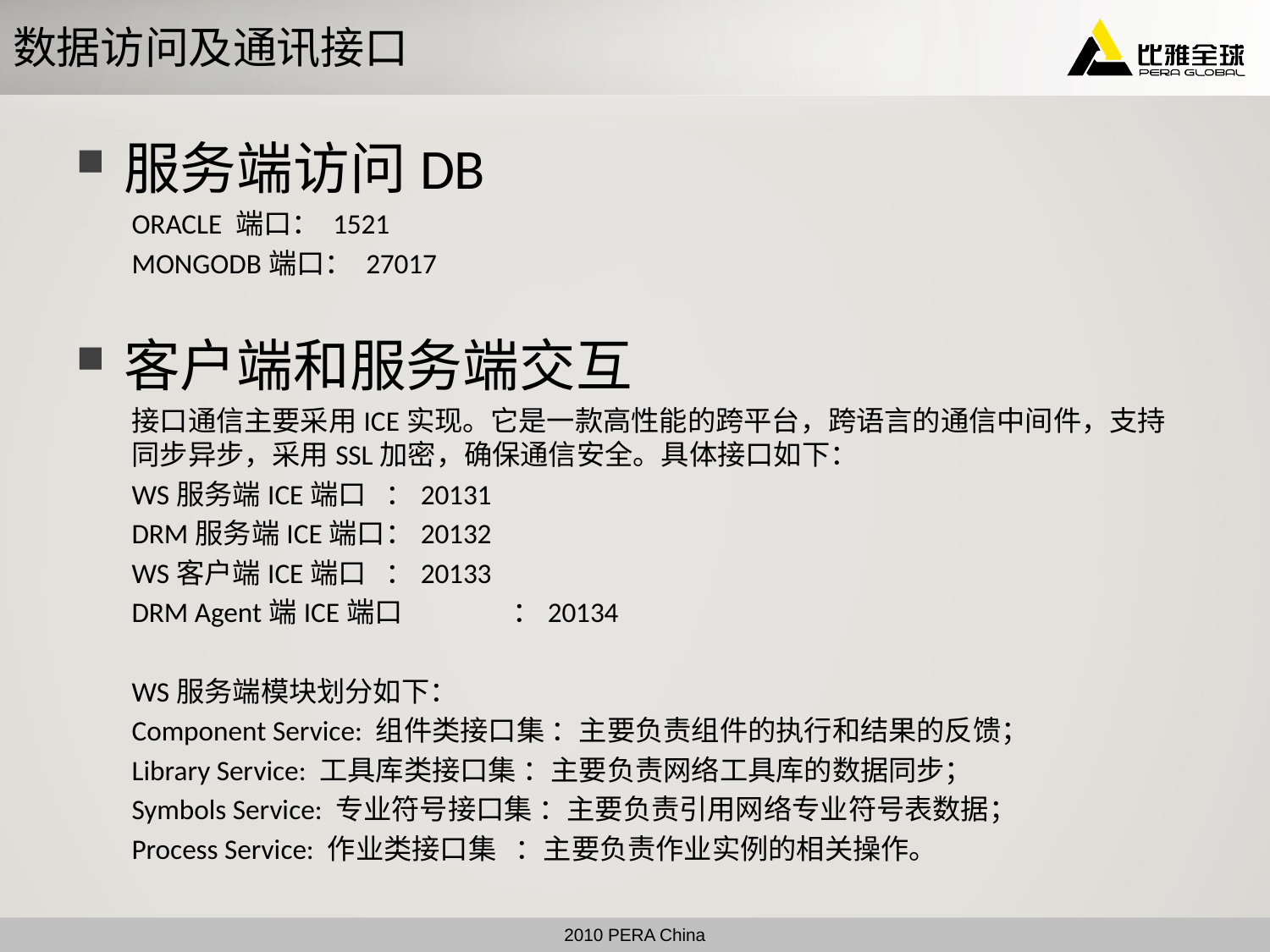

# 数据访问及通讯接口
服务端访问DB
ORACLE 端口： 1521
MONGODB端口： 27017

客户端和服务端交互
接口通信主要采用ICE实现。它是一款高性能的跨平台，跨语言的通信中间件，支持同步异步，采用SSL加密，确保通信安全。具体接口如下：
WS服务端ICE端口	：20131
DRM服务端ICE端口	：20132
WS客户端ICE端口	：20133
DRM Agent端ICE端口	：20134

WS服务端模块划分如下：
Component Service: 组件类接口集 ：主要负责组件的执行和结果的反馈；
Library Service: 工具库类接口集 ：主要负责网络工具库的数据同步；
Symbols Service: 专业符号接口集 ：主要负责引用网络专业符号表数据；
Process Service: 作业类接口集   ：主要负责作业实例的相关操作。